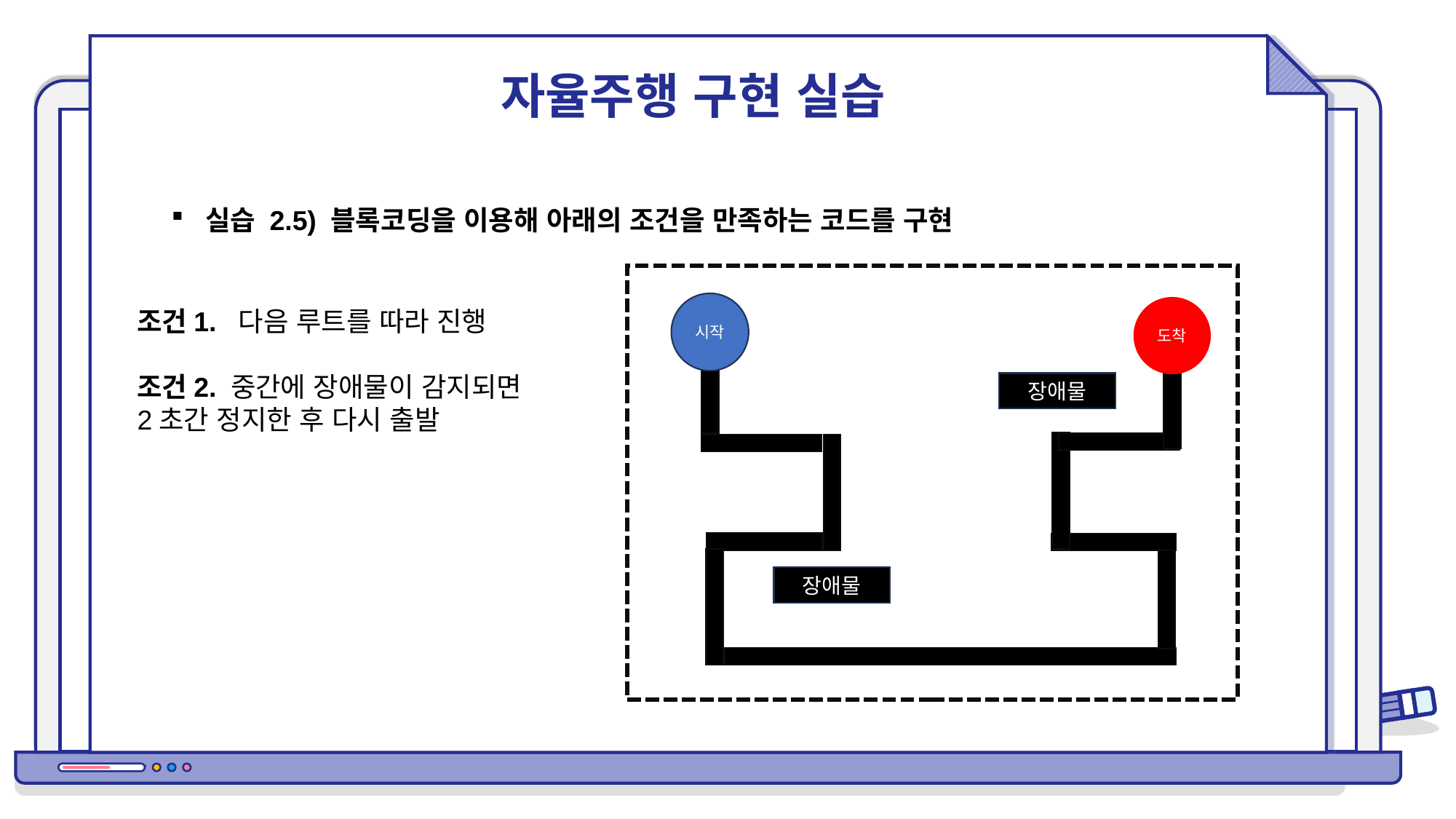

자율주행 구현 실습

실습 2.5) 블록코딩을 이용해 아래의 조건을 만족하는 코드를 구현

시작
도착
조건1.  다음 루트를 따라 진행

조건2. 중간에 장애물이 감지되면
2초간 정지한 후 다시 출발

장애물

장애물